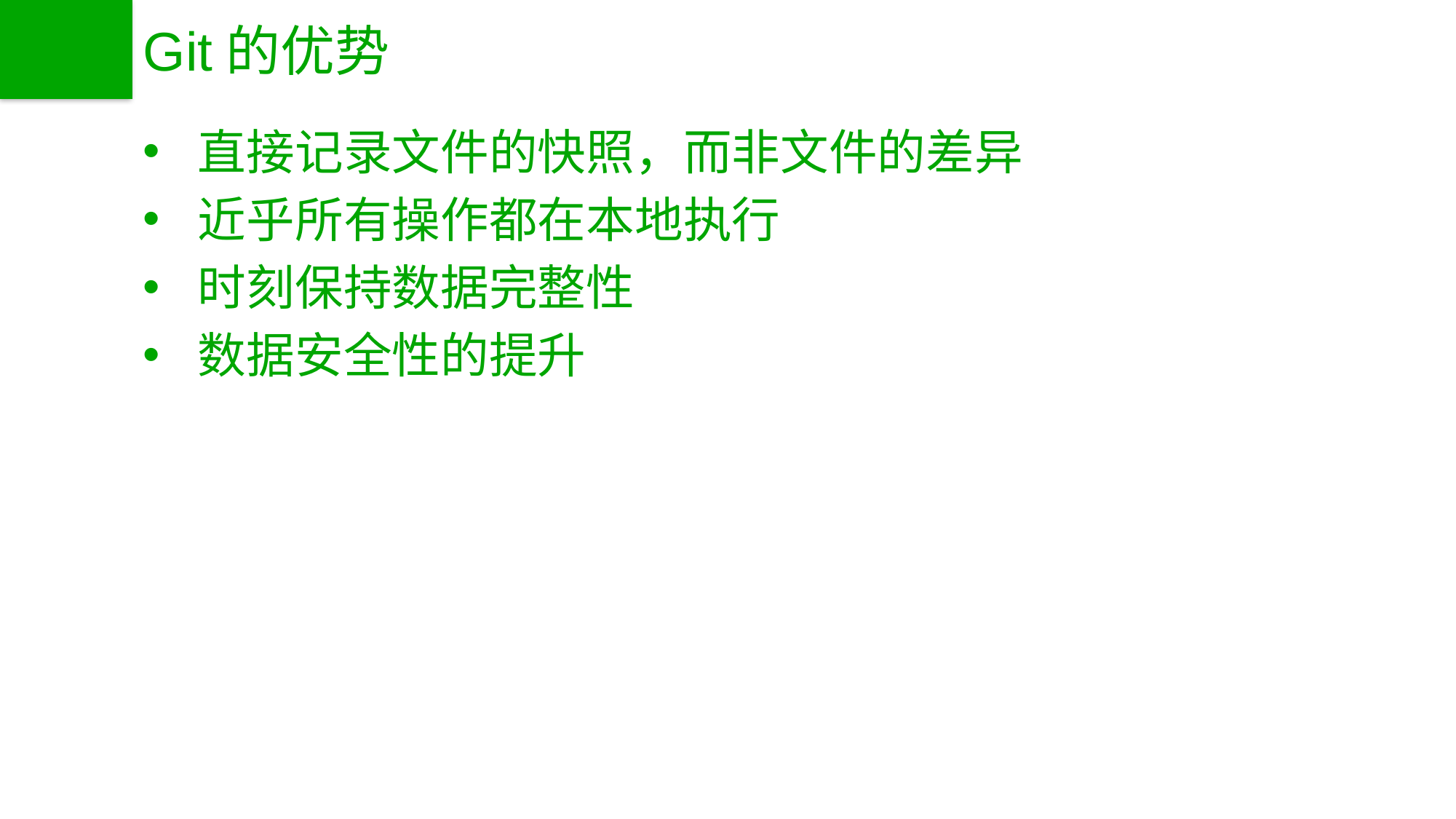

# Git的优势
直接记录文件的快照，而非文件的差异
近乎所有操作都在本地执行
时刻保持数据完整性
数据安全性的提升